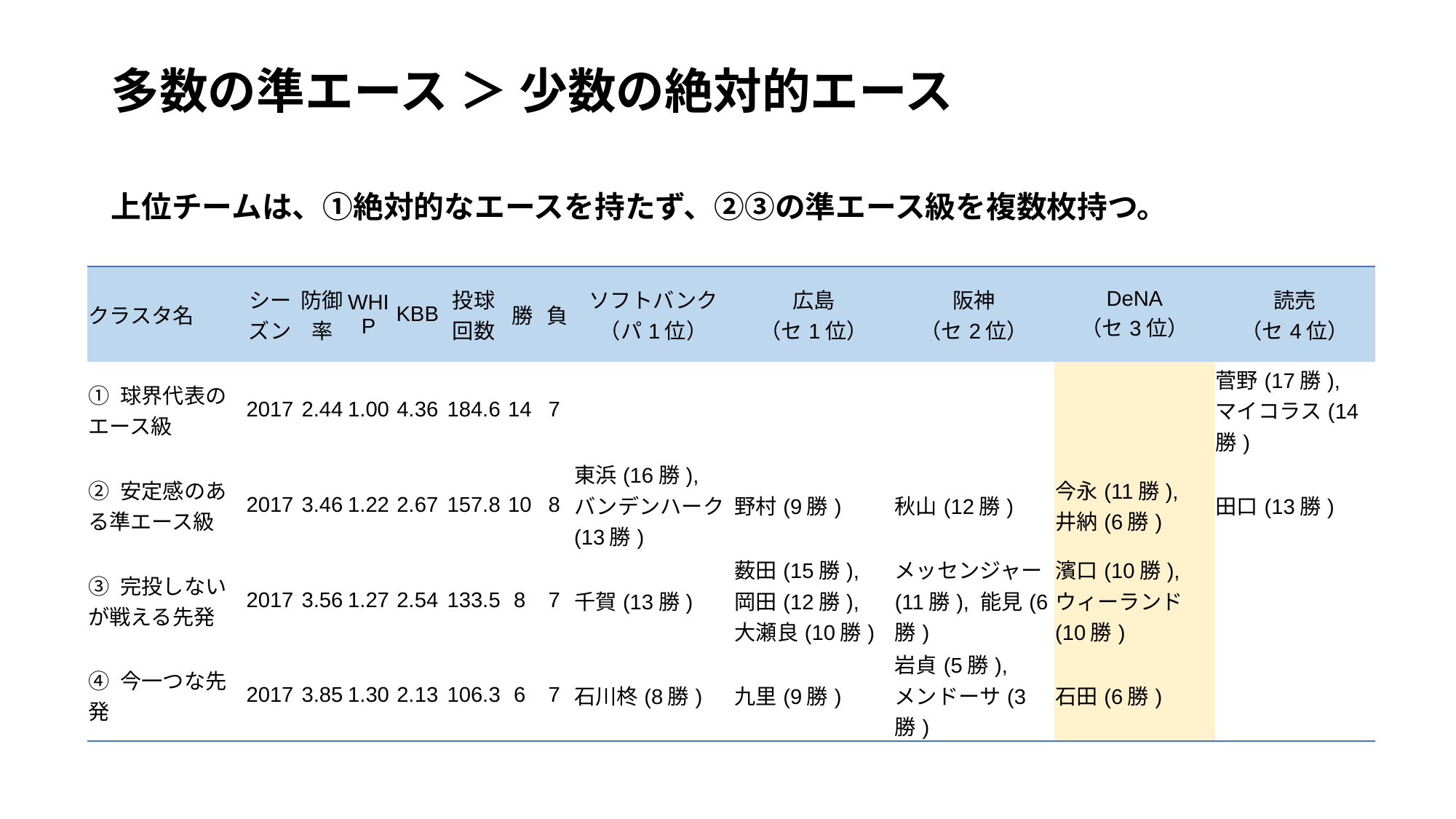

# 多数の準エース ＞ 少数の絶対的エース
上位チームは、①絶対的なエースを持たず、②③の準エース級を複数枚持つ。
| クラスタ名 | シーズン | 防御率 | WHIP | KBB | 投球回数 | 勝 | 負 | ソフトバンク （パ1位） | 広島 （セ1位） | 阪神 （セ2位） | DeNA （セ3位） | 読売 （セ4位） |
| --- | --- | --- | --- | --- | --- | --- | --- | --- | --- | --- | --- | --- |
| ① 球界代表のエース級 | 2017 | 2.44 | 1.00 | 4.36 | 184.6 | 14 | 7 |  |  |  |  | 菅野(17勝), マイコラス(14勝) |
| ② 安定感のある準エース級 | 2017 | 3.46 | 1.22 | 2.67 | 157.8 | 10 | 8 | 東浜(16勝), バンデンハーク(13勝) | 野村(9勝) | 秋山(12勝) | 今永(11勝), 井納(6勝) | 田口(13勝) |
| ③ 完投しないが戦える先発 | 2017 | 3.56 | 1.27 | 2.54 | 133.5 | 8 | 7 | 千賀(13勝) | 薮田(15勝), 岡田(12勝), 大瀬良(10勝) | メッセンジャー(11勝), 能見(6勝) | 濱口(10勝), ウィーランド(10勝) |  |
| ④ 今一つな先発 | 2017 | 3.85 | 1.30 | 2.13 | 106.3 | 6 | 7 | 石川柊(8勝) | 九里(9勝) | 岩貞(5勝), メンドーサ(3勝) | 石田(6勝) |  |